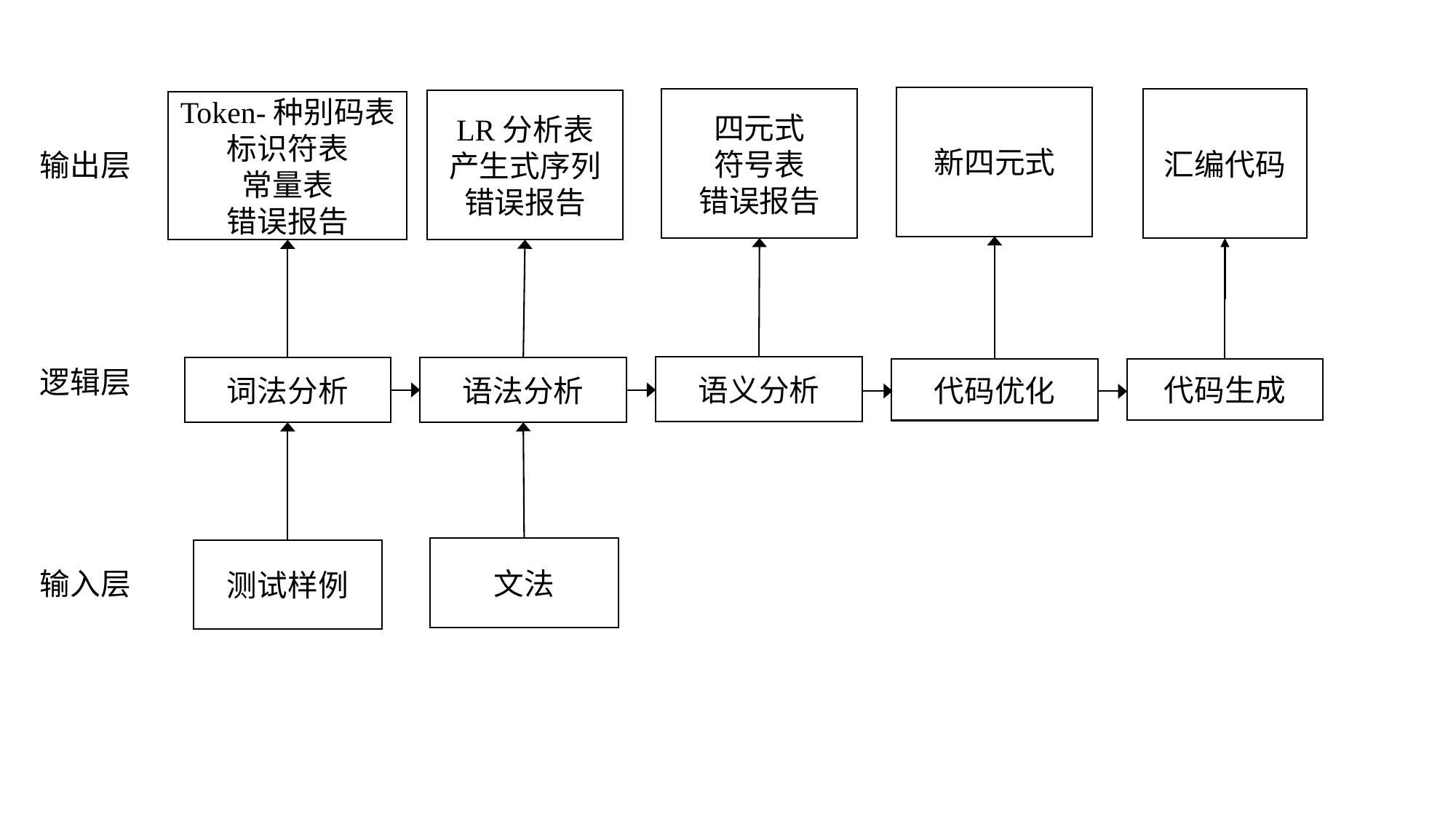

新四元式
汇编代码
四元式
符号表
错误报告
LR分析表
产生式序列
错误报告
Token-种别码表
标识符表
常量表
错误报告
输出层
语义分析
逻辑层
词法分析
语法分析
代码优化
代码生成
文法
测试样例
输入层